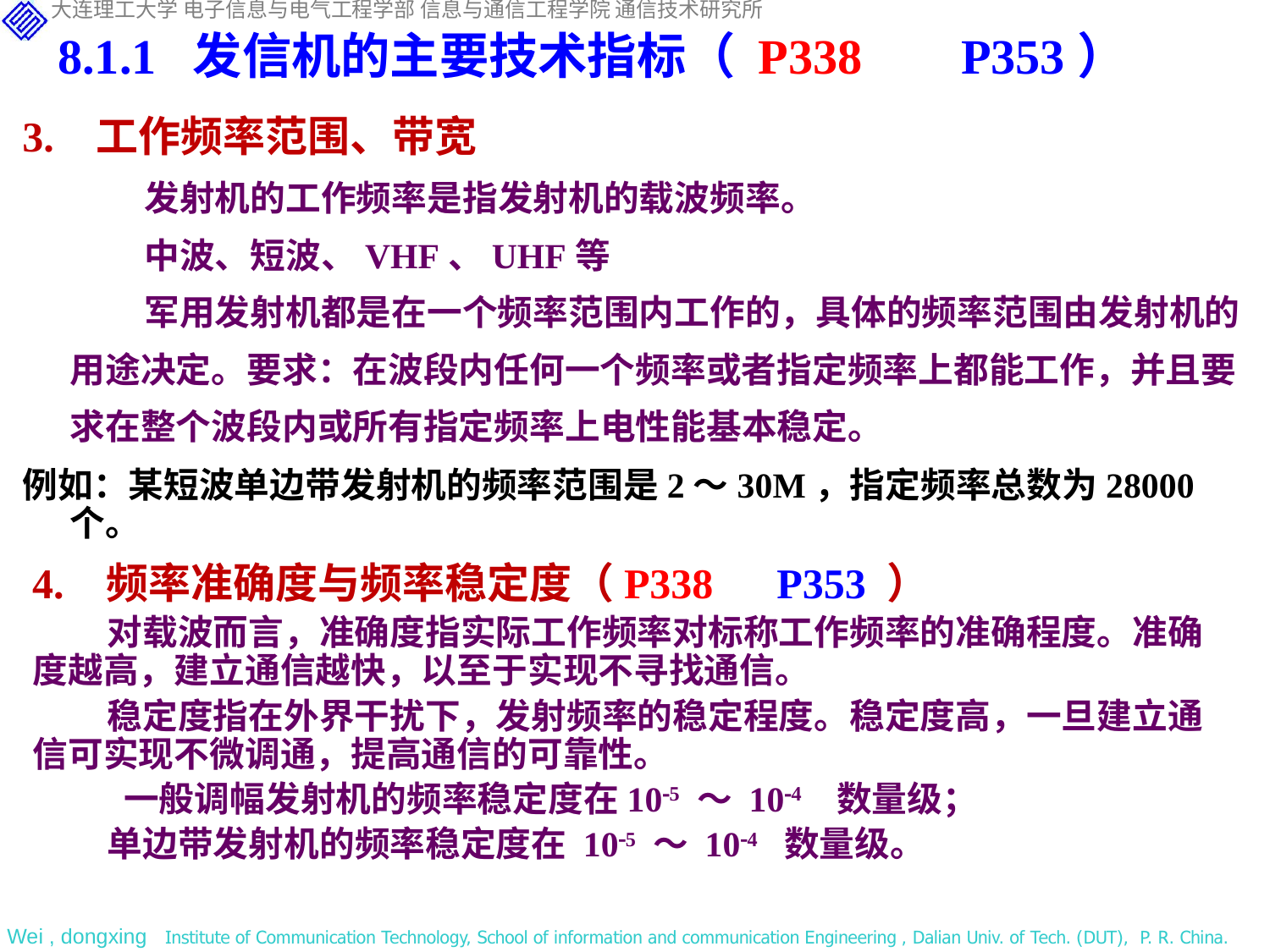

8.1.1  发信机的主要技术指标（ P338        P353）
3.   工作频率范围、带宽
发射机的工作频率是指发射机的载波频率。
中波、短波、VHF、UHF等
军用发射机都是在一个频率范围内工作的，具体的频率范围由发射机的用途决定。要求：在波段内任何一个频率或者指定频率上都能工作，并且要求在整个波段内或所有指定频率上电性能基本稳定。
例如：某短波单边带发射机的频率范围是2～30M，指定频率总数为28000个。

4.   频率准确度与频率稳定度（P338      P353 ）
对载波而言，准确度指实际工作频率对标称工作频率的准确程度。准确度越高，建立通信越快，以至于实现不寻找通信。
稳定度指在外界干扰下，发射频率的稳定程度。稳定度高，一旦建立通信可实现不微调通，提高通信的可靠性。
 一般调幅发射机的频率稳定度在10−5 ～ 10−4   数量级；
单边带发射机的频率稳定度在 10−5 ～ 10−4  数量级。